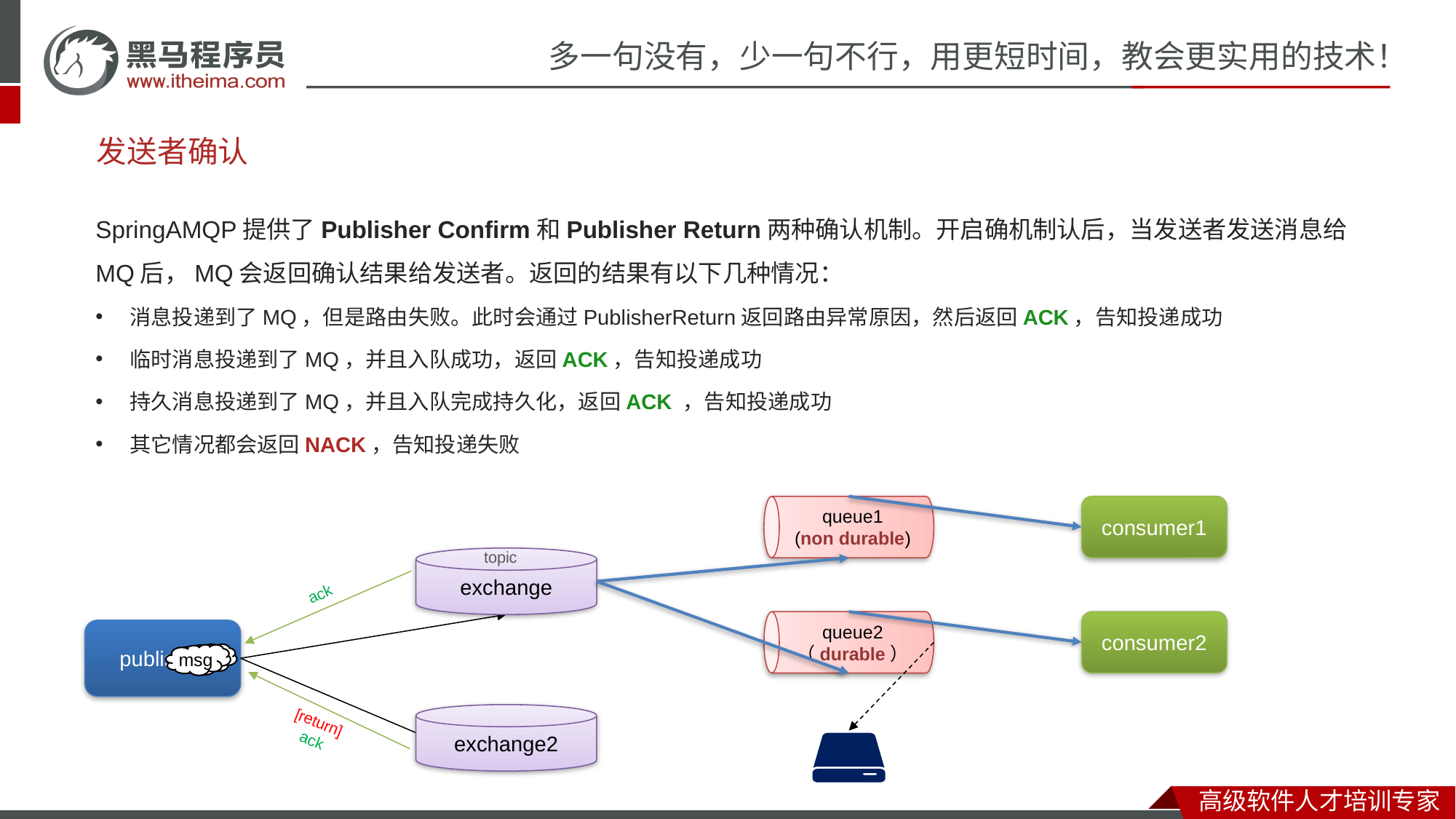

# 发送者确认
SpringAMQP提供了Publisher Confirm和Publisher Return两种确认机制。开启确机制认后，当发送者发送消息给MQ后，MQ会返回确认结果给发送者。返回的结果有以下几种情况：
消息投递到了MQ，但是路由失败。此时会通过PublisherReturn返回路由异常原因，然后返回ACK，告知投递成功
临时消息投递到了MQ，并且入队成功，返回ACK，告知投递成功
持久消息投递到了MQ，并且入队完成持久化，返回ACK ，告知投递成功
其它情况都会返回NACK，告知投递失败
queue1
(non durable)
consumer1
topic
exchange
queue2
（durable）
ack
consumer2
publisher
msg
msg
exchange2
[return]
ack